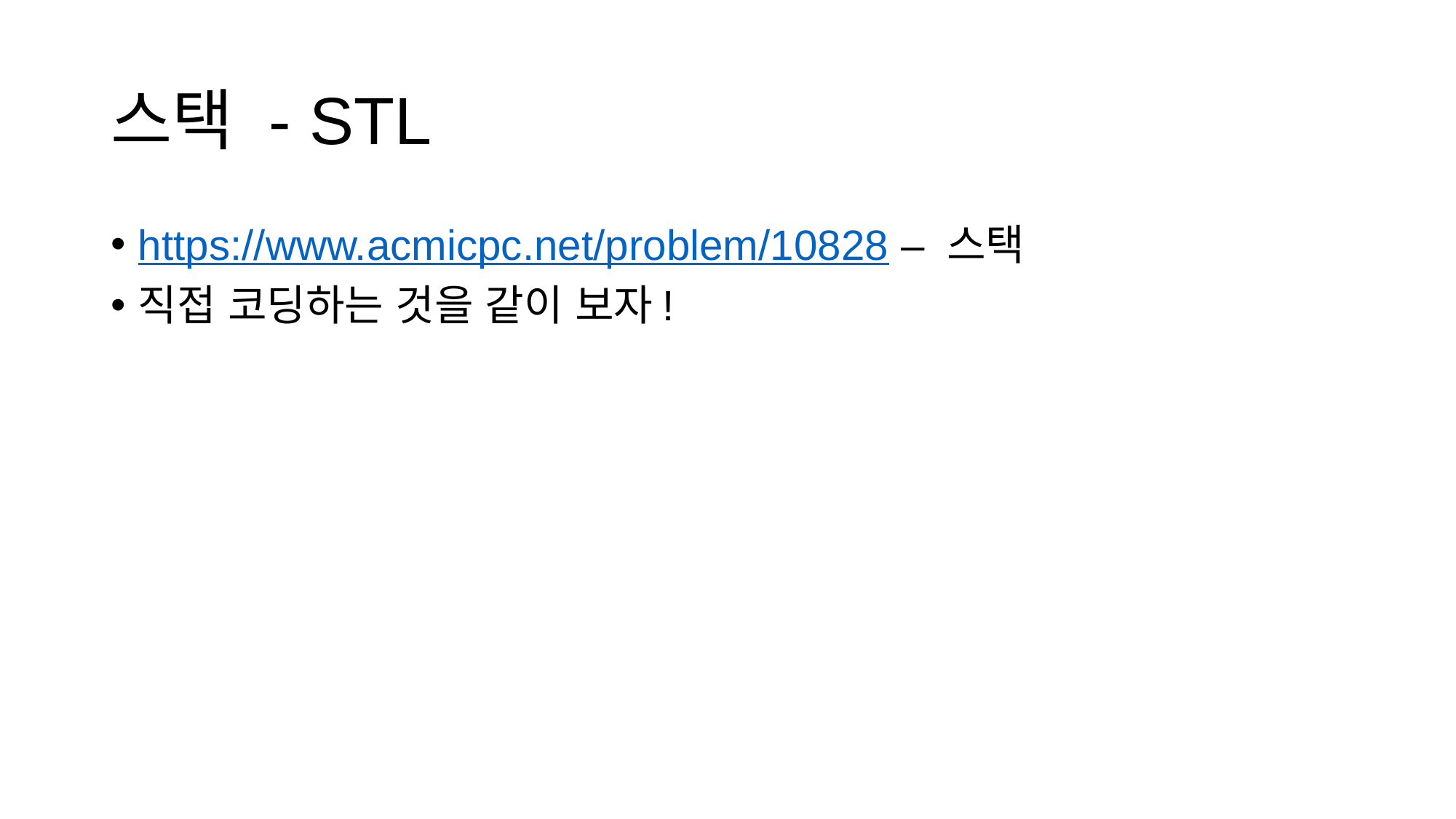

# 스택 - STL
https://www.acmicpc.net/problem/10828 – 스택
직접 코딩하는 것을 같이 보자!